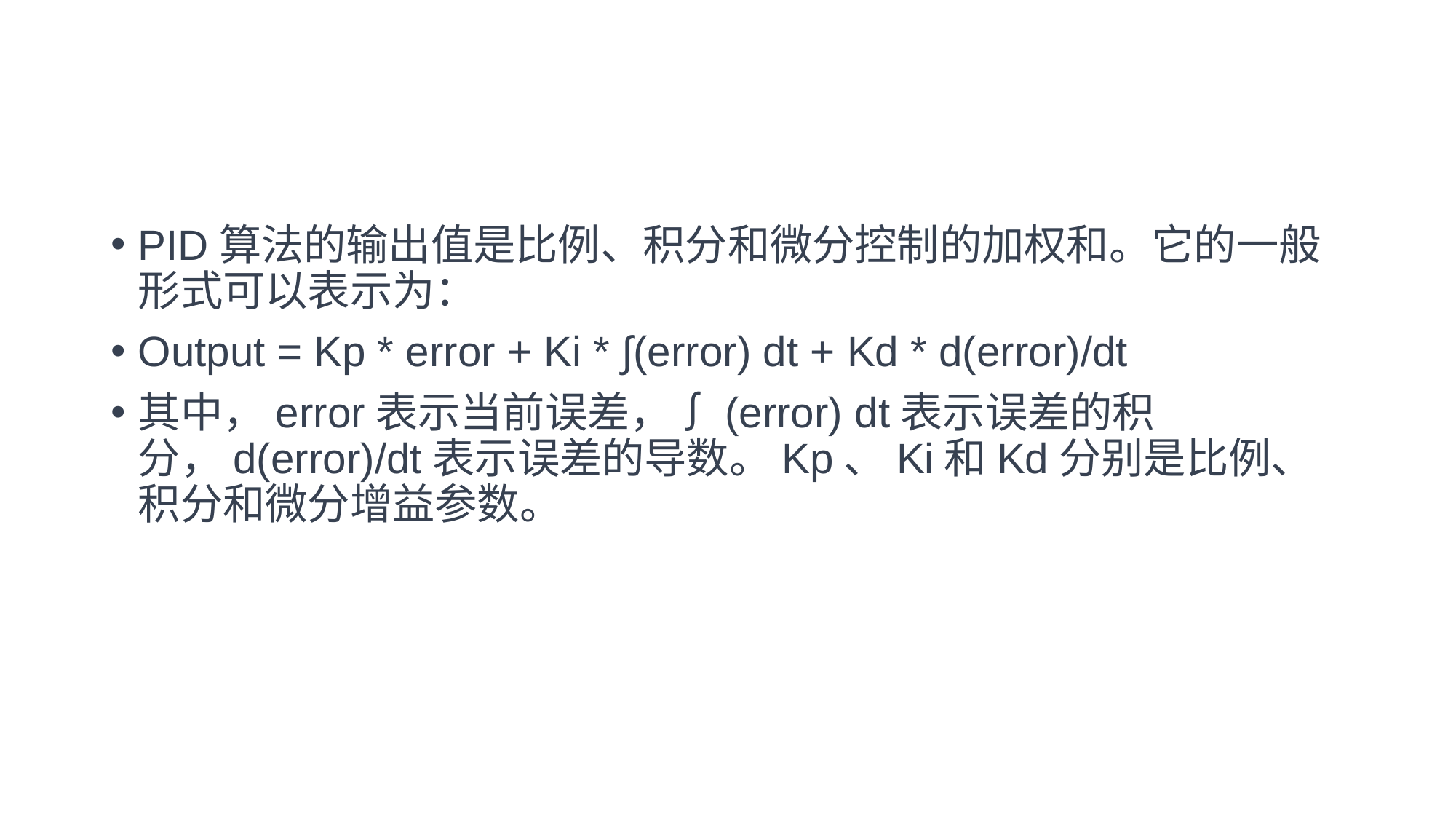

#
PID算法的输出值是比例、积分和微分控制的加权和。它的一般形式可以表示为：
Output = Kp * error + Ki * ∫(error) dt + Kd * d(error)/dt
其中，error表示当前误差，∫(error) dt表示误差的积分，d(error)/dt表示误差的导数。Kp、Ki和Kd分别是比例、积分和微分增益参数。